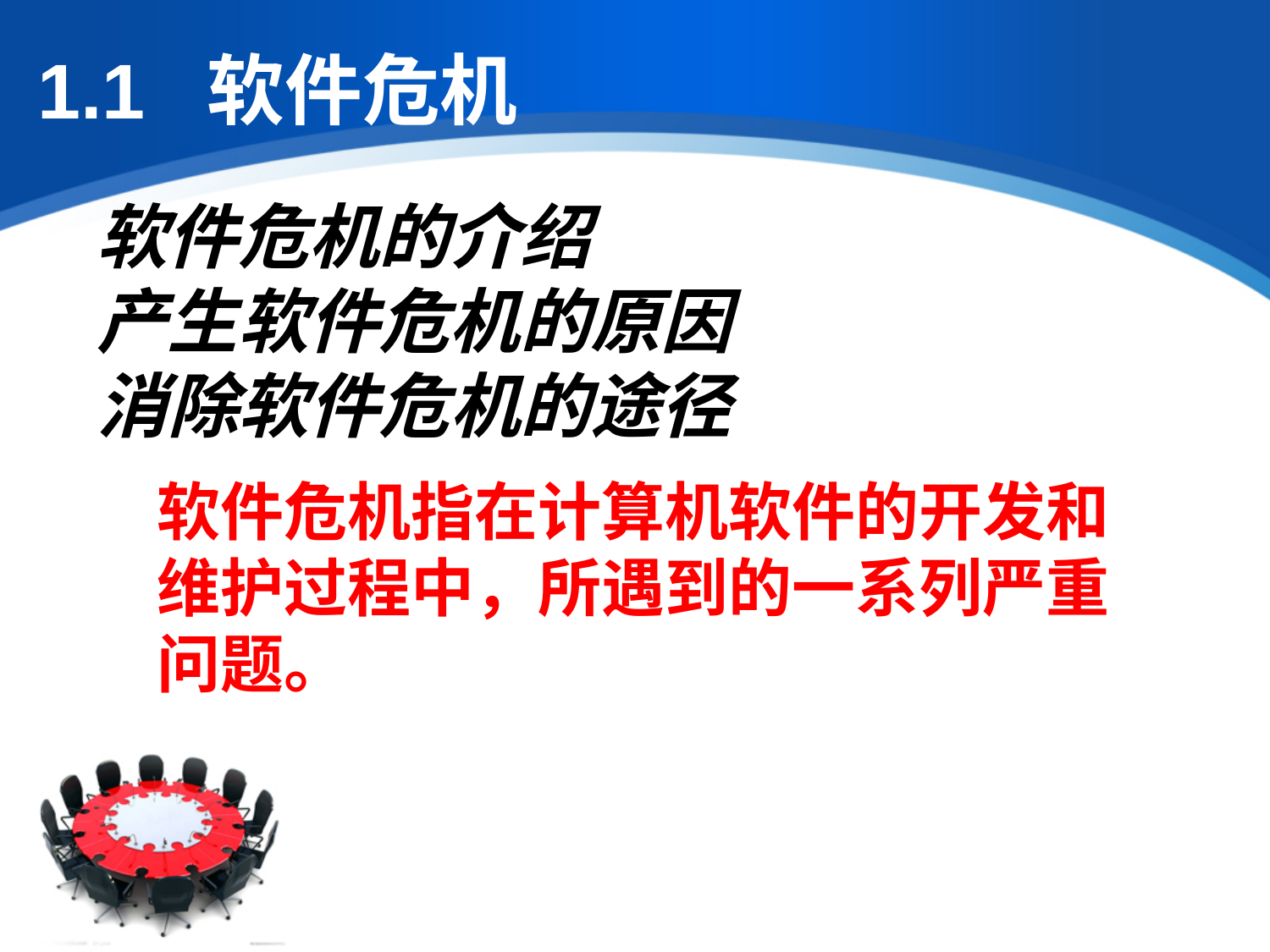

1.1  软件危机

软件危机的介绍
产生软件危机的原因
消除软件危机的途径
软件危机指在计算机软件的开发和维护过程中，所遇到的一系列严重问题。